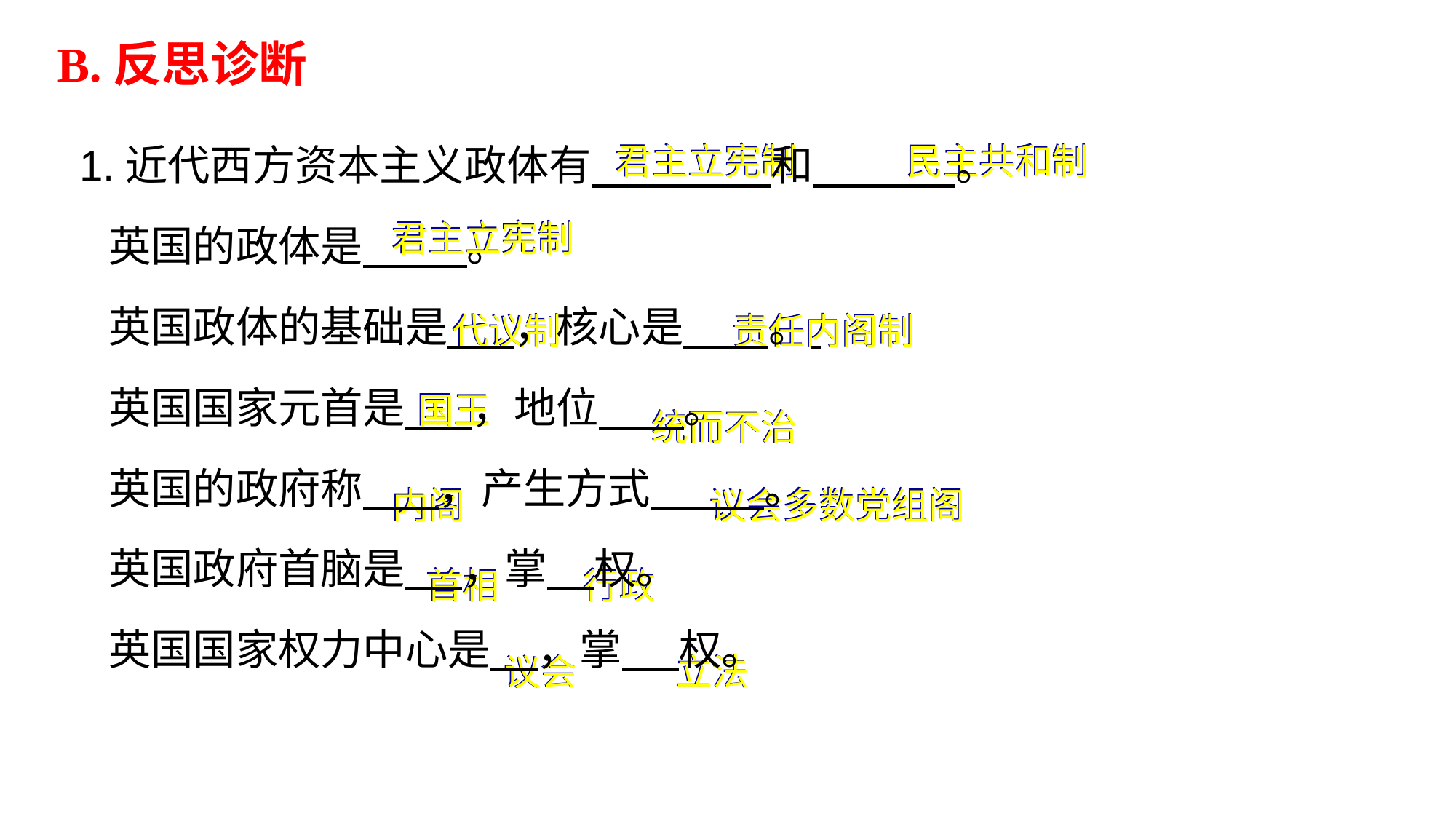

B.反思诊断
君主立宪制
民主共和制
1.近代西方资本主义政体有                   和               。
  英国的政体是           。
  英国政体的基础是       ，核心是         。
  英国国家元首是       ，地位         。
  英国的政府称        ，产生方式            。
  英国政府首脑是      ，掌     权。
  英国国家权力中心是     ，掌      权。
君主立宪制
责任内阁制
代议制
国王
统而不治
内阁
议会多数党组阁
首相
行政
议会
立法